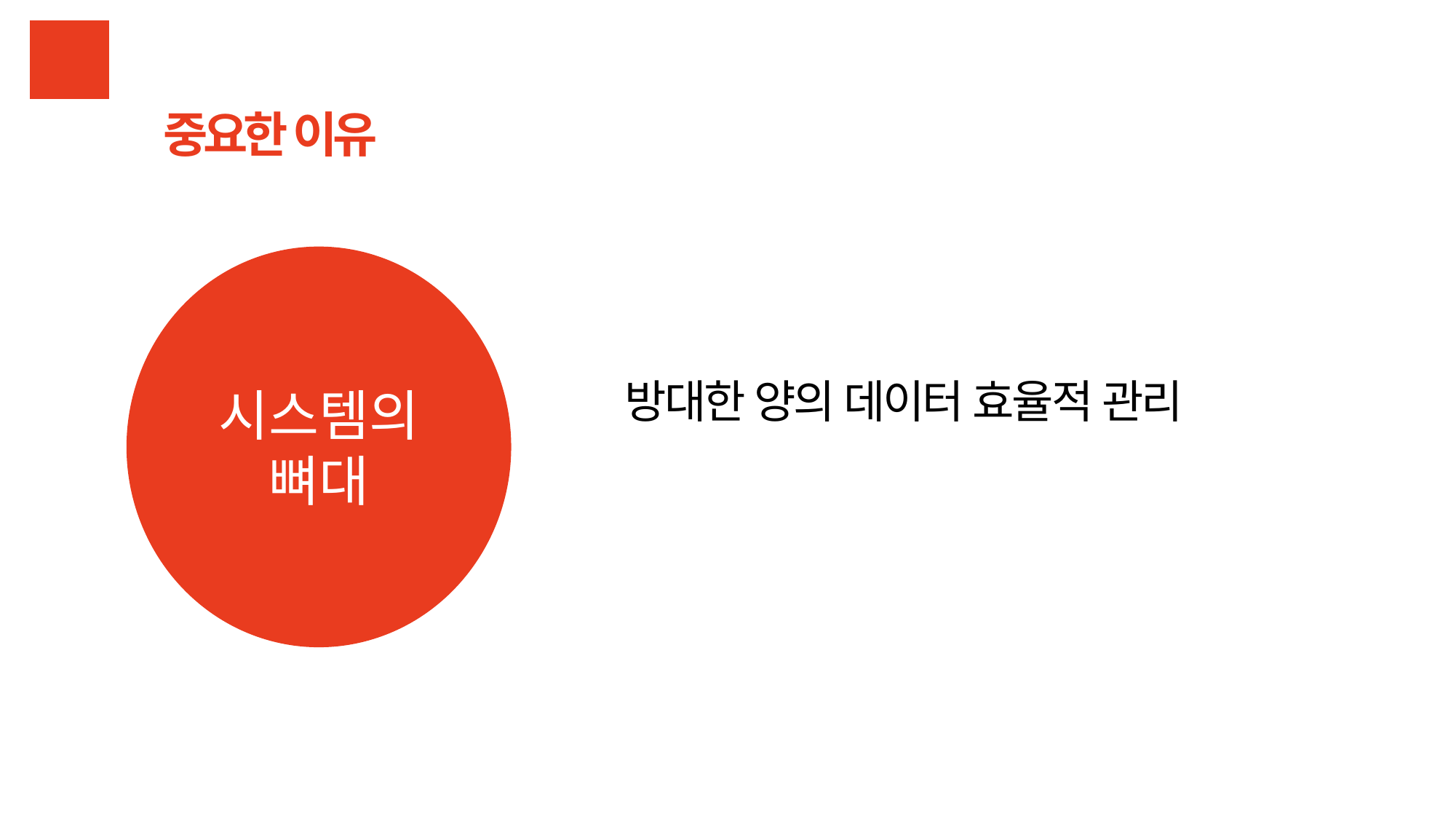

중요한 이유
시스템의 뼈대
방대한 양의 데이터 효율적 관리